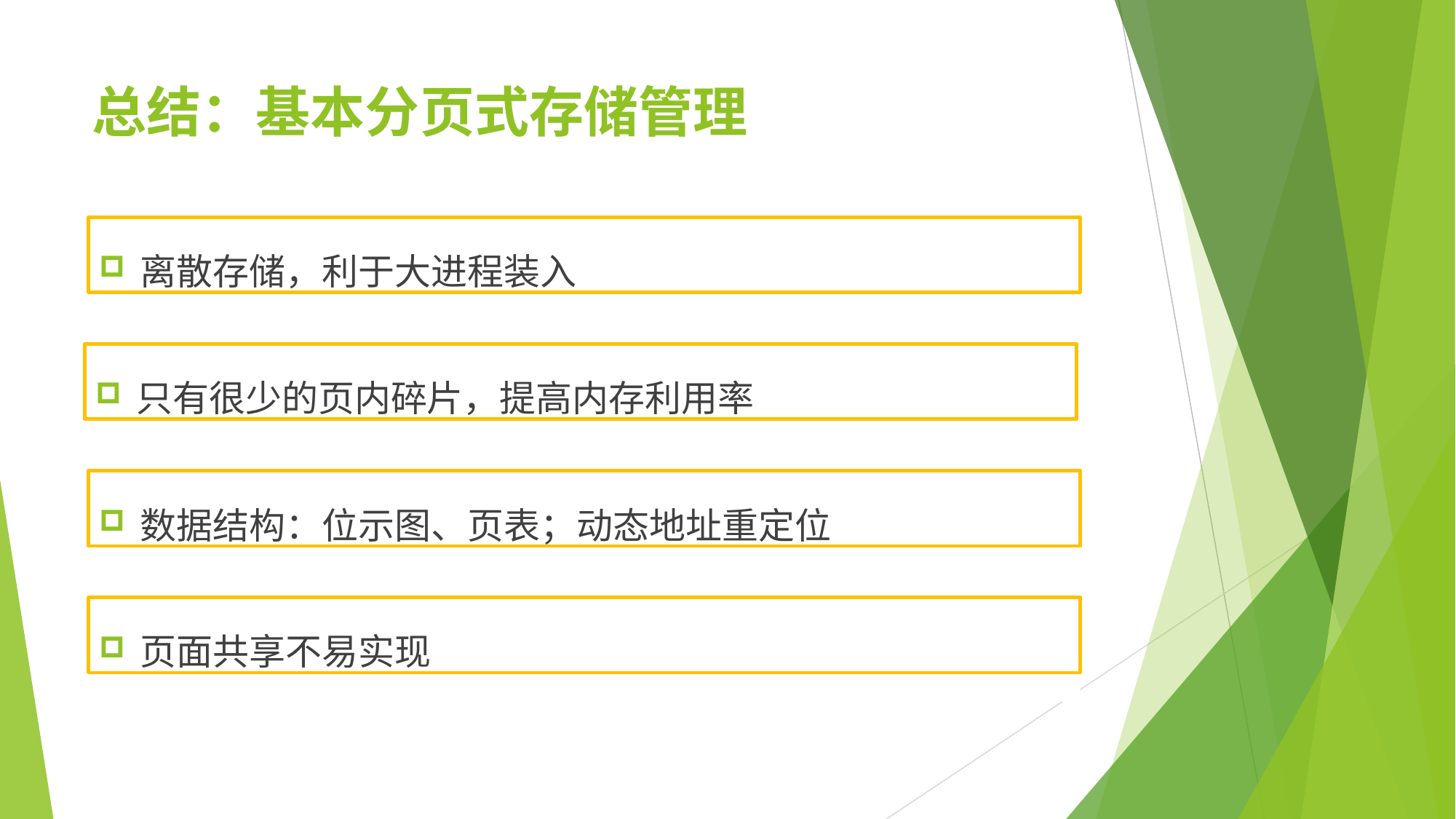

# 总结：基本分页式存储管理
离散存储，利于大进程装入

只有很少的页内碎片，提高内存利用率

数据结构：位示图、页表；动态地址重定位

页面共享不易实现